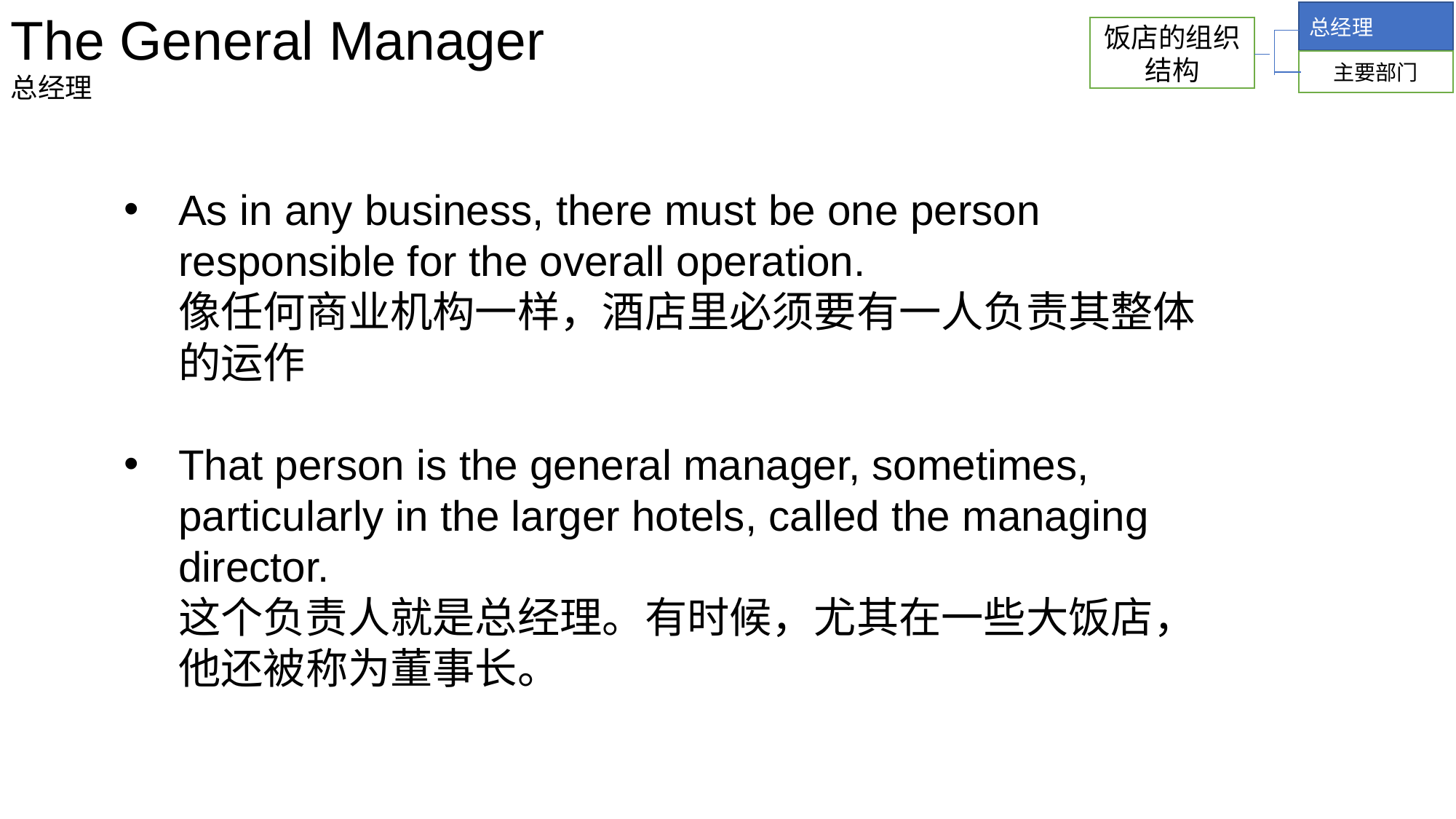

The General Manager
总经理
总经理
饭店的组织结构
主要部门
As in any business, there must be one person responsible for the overall operation.
像任何商业机构一样，酒店里必须要有一人负责其整体的运作

That person is the general manager, sometimes, particularly in the larger hotels, called the managing director.
这个负责人就是总经理。有时候，尤其在一些大饭店，他还被称为董事长。